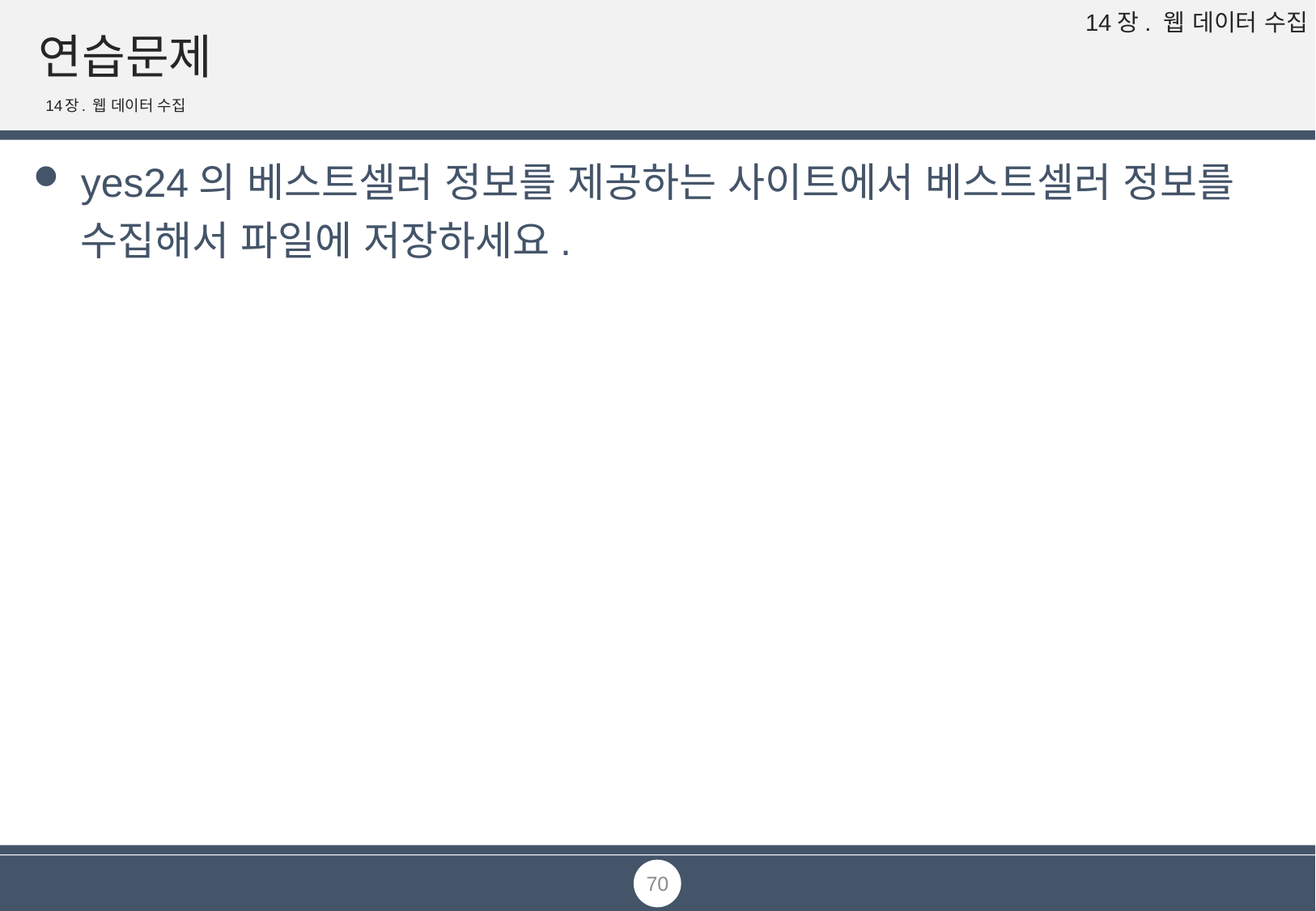

# 연습문제
14장. 웹 데이터 수집
yes24의 베스트셀러 정보를 제공하는 사이트에서 베스트셀러 정보를 수집해서 파일에 저장하세요.

70